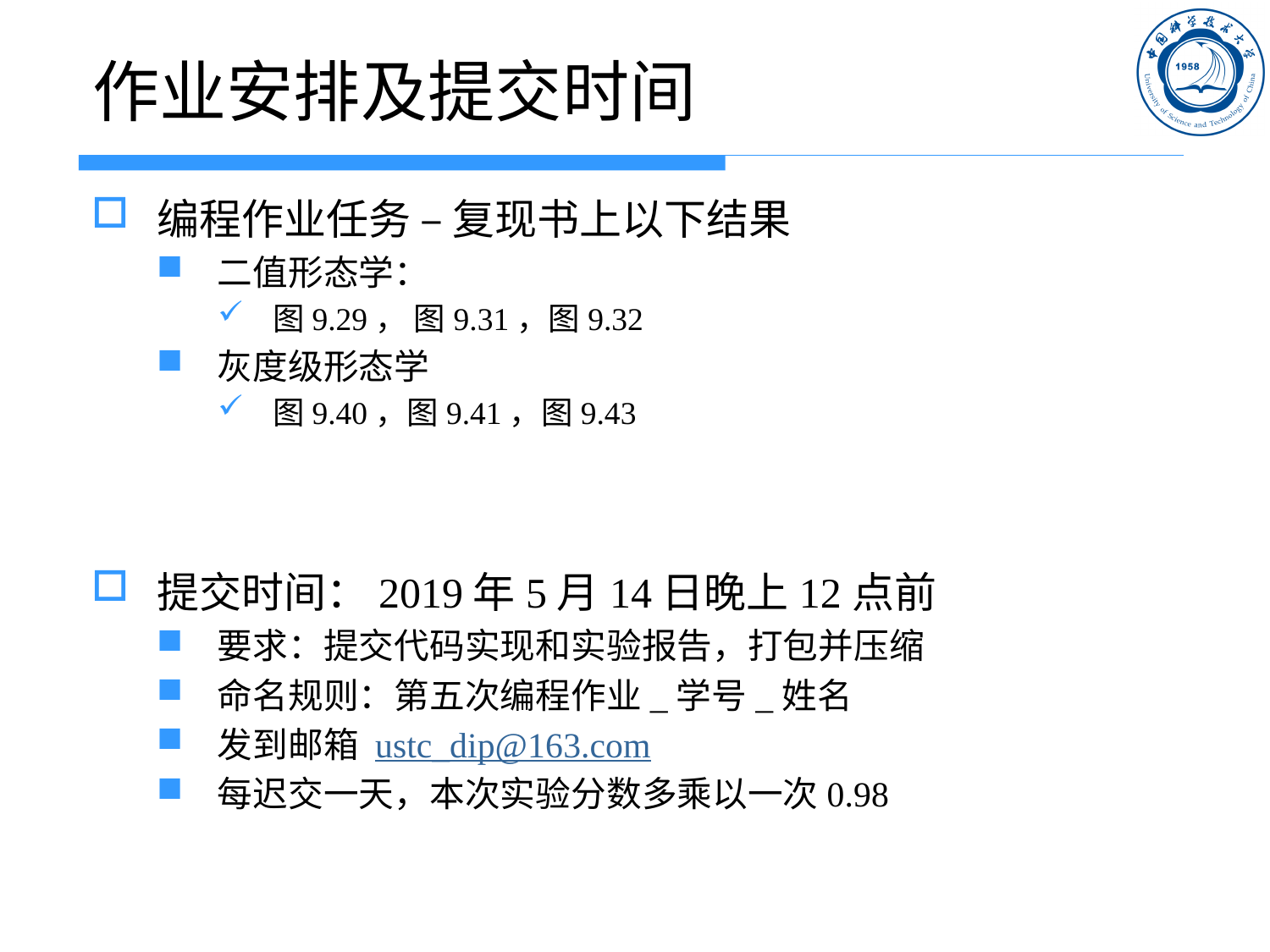

# 作业安排及提交时间
编程作业任务 – 复现书上以下结果
二值形态学：
图9.29， 图9.31，图9.32
灰度级形态学
图9.40，图9.41，图9.43

提交时间：2019年5月14日晚上12点前
要求：提交代码实现和实验报告，打包并压缩
命名规则：第五次编程作业_学号_姓名
发到邮箱 ustc_dip@163.com
每迟交一天，本次实验分数多乘以一次0.98